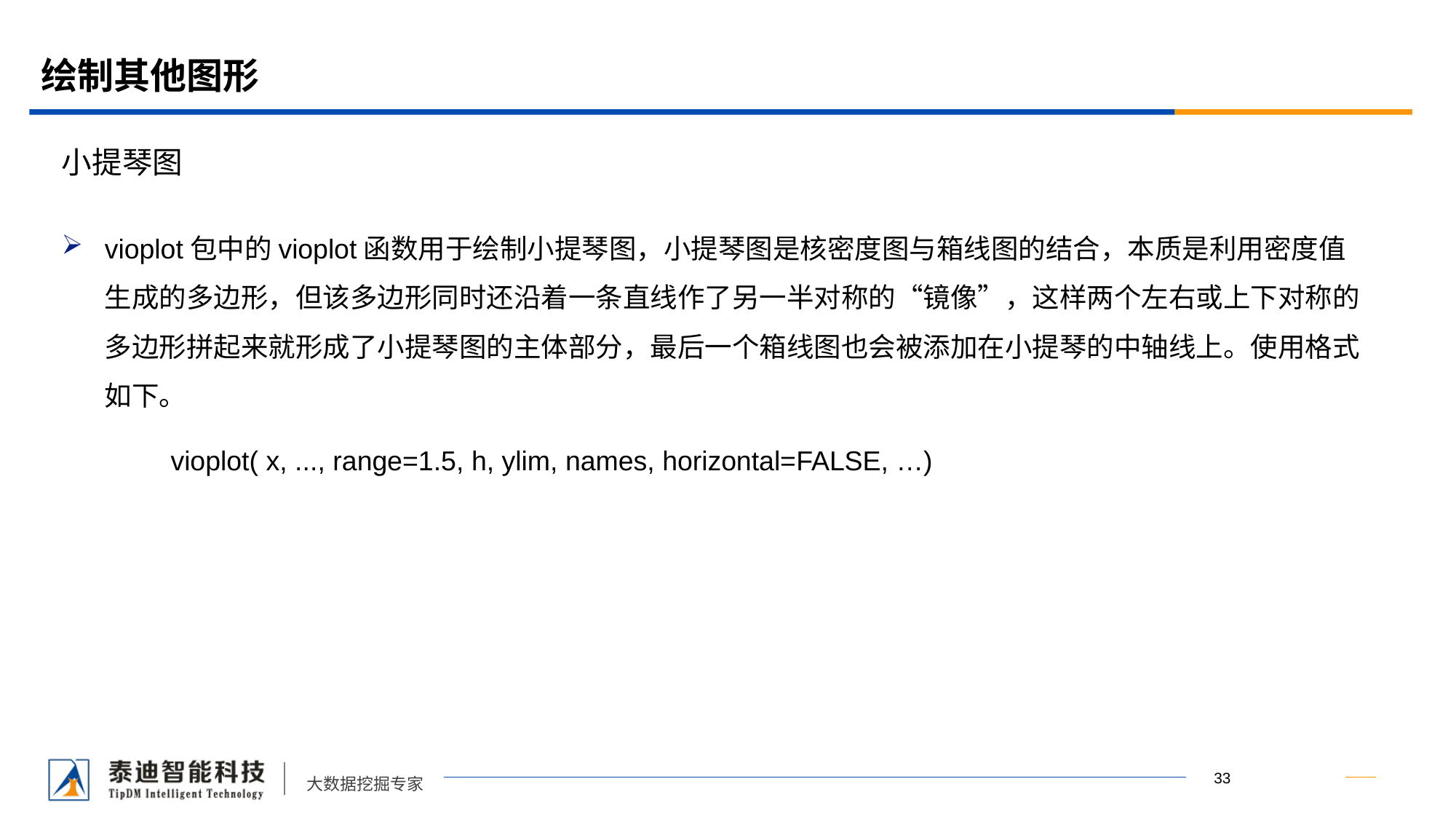

# 绘制其他图形
小提琴图
vioplot包中的vioplot函数用于绘制小提琴图，小提琴图是核密度图与箱线图的结合，本质是利用密度值生成的多边形，但该多边形同时还沿着一条直线作了另一半对称的“镜像”，这样两个左右或上下对称的多边形拼起来就形成了小提琴图的主体部分，最后一个箱线图也会被添加在小提琴的中轴线上。使用格式如下。
	vioplot( x, ..., range=1.5, h, ylim, names, horizontal=FALSE, …)